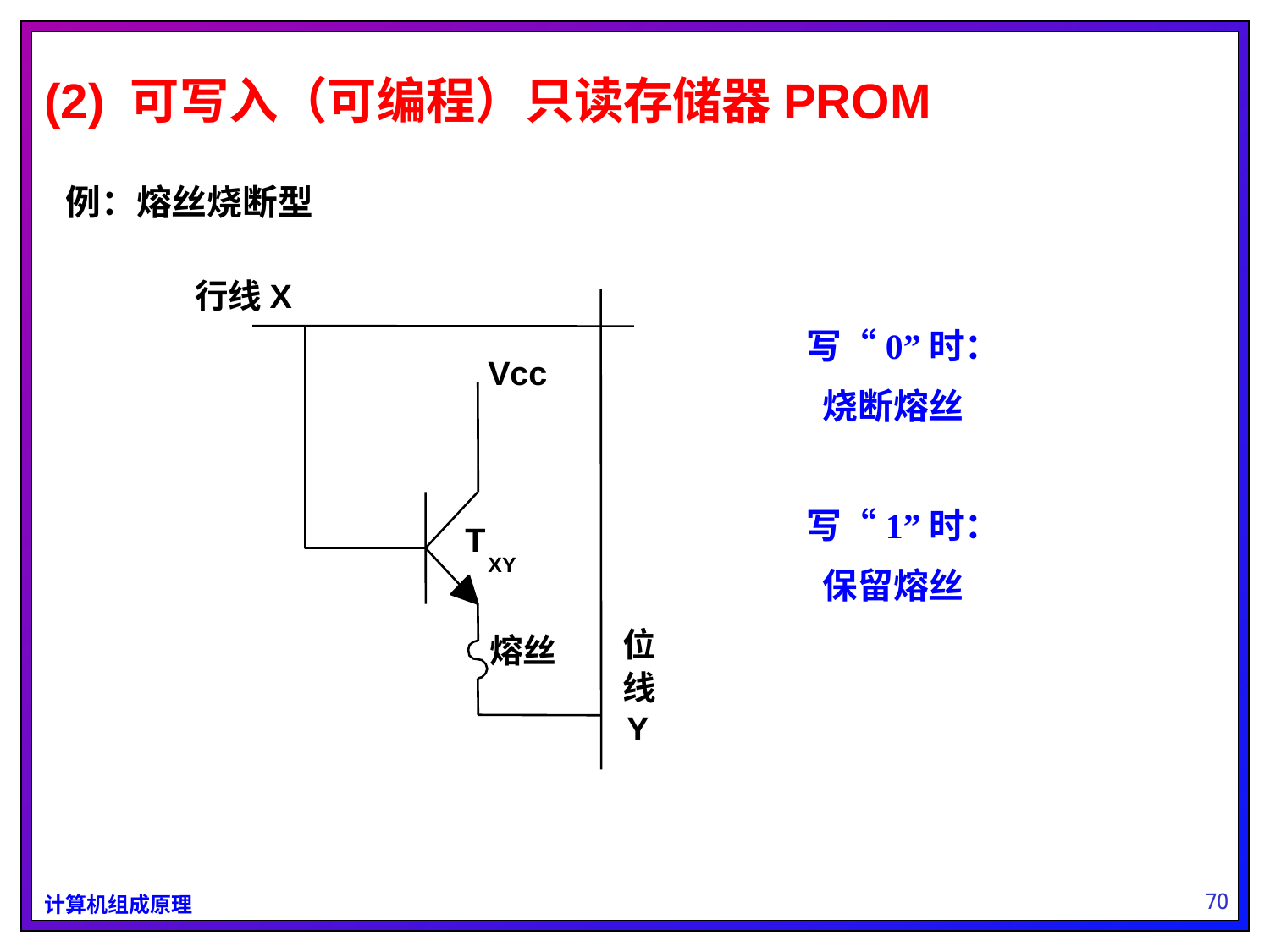

(2) 可写入（可编程）只读存储器PROM
例：熔丝烧断型
行线X

Vcc

T

XY

位
熔丝

线

Y

写“0”时：
 烧断熔丝

写“1”时：
 保留熔丝